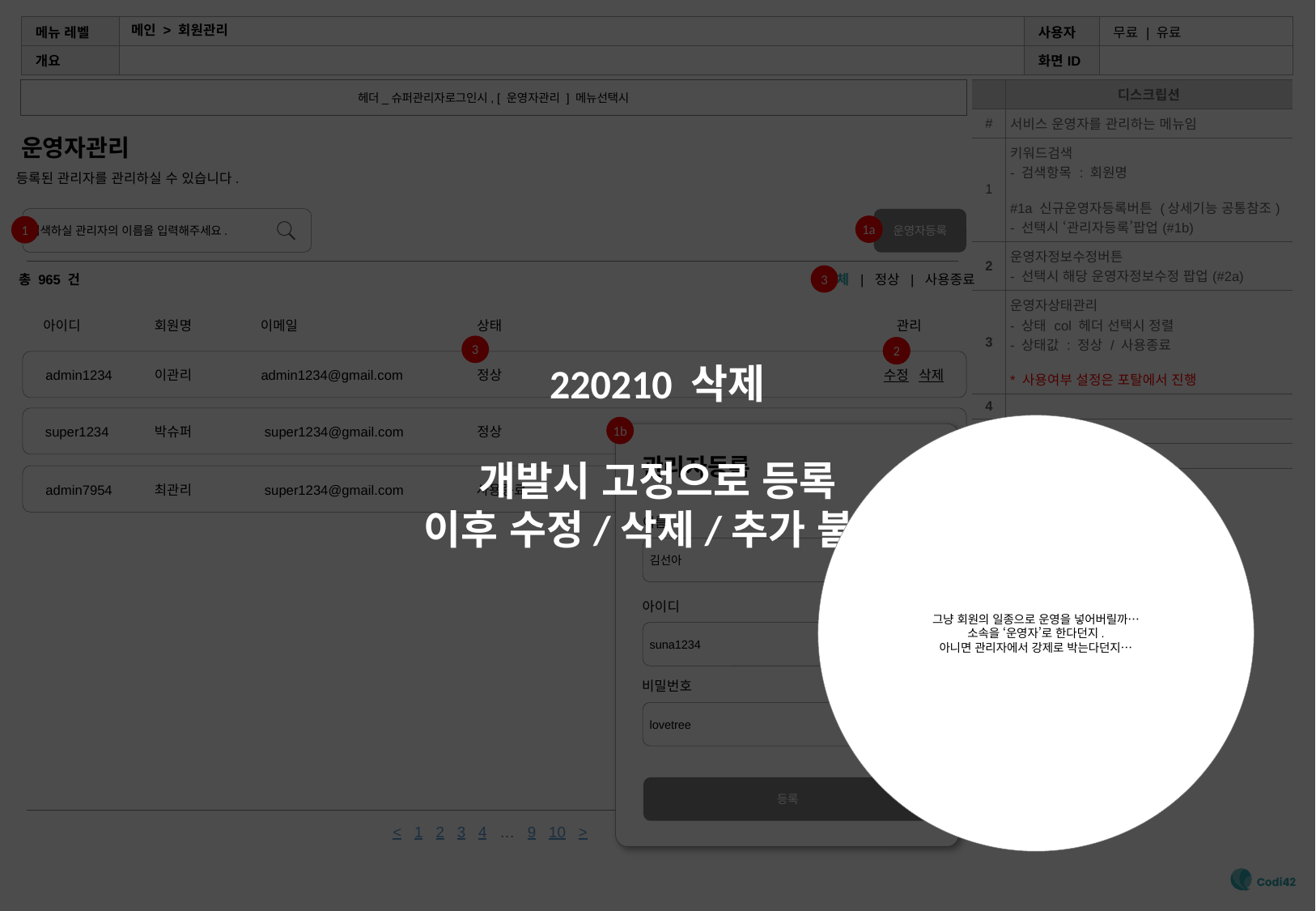

220210 삭제

개발시 고정으로 등록
이후 수정/삭제/추가 불가
# 메인 > 회원관리

헤더_슈퍼관리자로그인시, [ 운영자관리 ] 메뉴선택시
|  | 디스크립션 |
| --- | --- |
| # | 서비스 운영자를 관리하는 메뉴임 |
| 1 | 키워드검색 - 검색항목 : 회원명 #1a 신규운영자등록버튼 (상세기능 공통참조) - 선택시 ‘관리자등록’팝업(#1b) |
| 2 | 운영자정보수정버튼 - 선택시 해당 운영자정보수정 팝업(#2a) |
| 3 | 운영자상태관리 - 상태 col 헤더 선택시 정렬 - 상태값 : 정상 / 사용종료 \* 사용여부 설정은 포탈에서 진행 |
| 4 |  |
| 5 |  |
| 6 |  |
운영자관리
등록된 관리자를 관리하실 수 있습니다.
검색하실 관리자의 이름을 입력해주세요.

운영자등록
1a
1
3
총 965 건
전체  |  정상  |  사용종료
아이디
회원명
이메일
상태
관리
3
1
2

admin1234
이관리
admin1234@gmail.com
정상
수정
삭제

그냥 회원의 일종으로 운영을 넣어버릴까…
소속을 ‘운영자’로 한다던지.
아니면 관리자에서 강제로 박는다던지…
1b

관리자등록
이름
김선아
아이디
suna1234
비밀번호
lovetree
등록
super1234
박슈퍼
super1234@gmail.com
정상
수정
삭제

admin7954
최관리
super1234@gmail.com
사용종료
수정
삭제
<   1   2   3   4   …   9   10   >